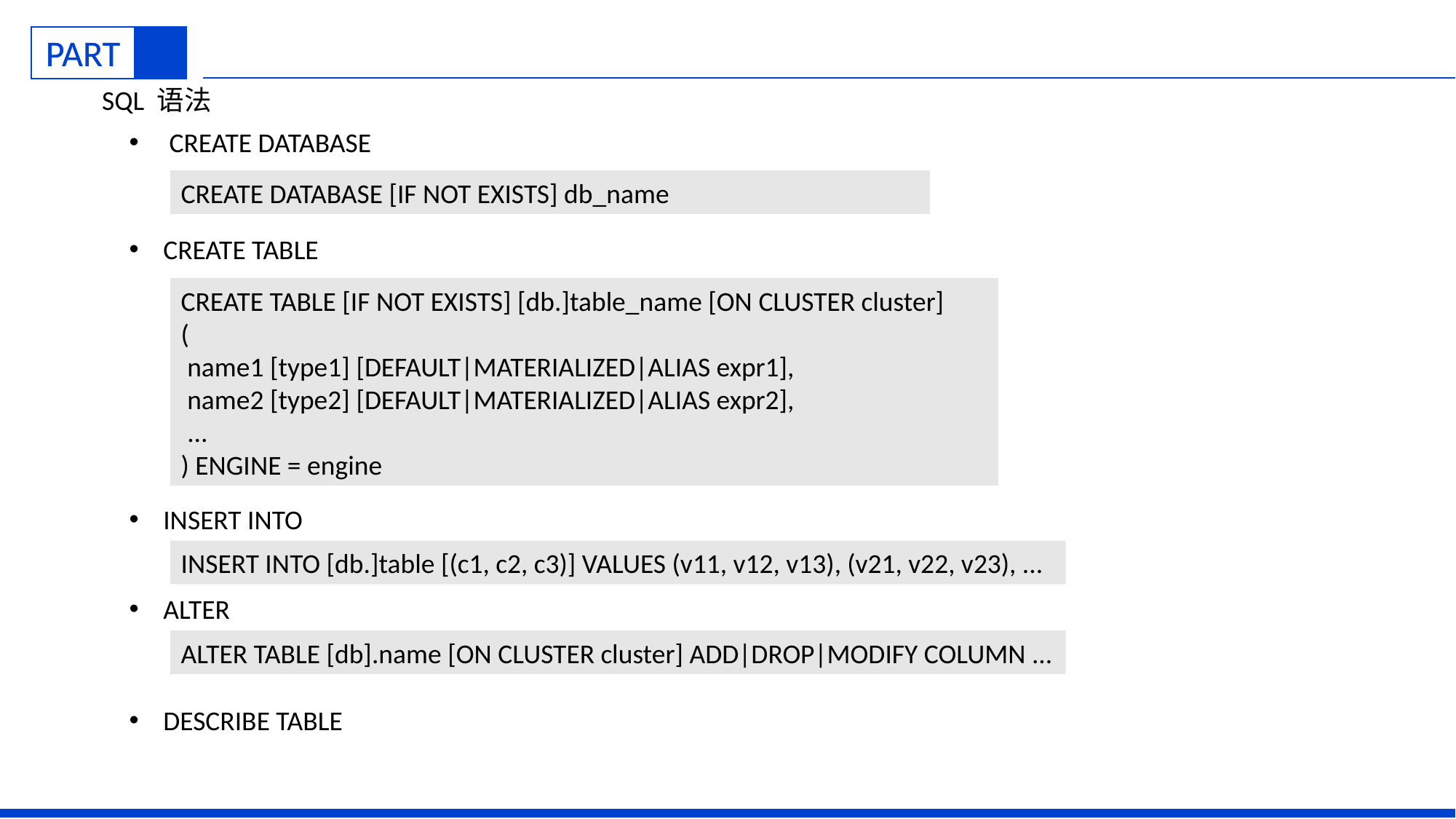

SQL 语法
 CREATE DATABASE
CREATE DATABASE [IF NOT EXISTS] db_name
CREATE TABLE
CREATE TABLE [IF NOT EXISTS] [db.]table_name [ON CLUSTER cluster]
(
 name1 [type1] [DEFAULT|MATERIALIZED|ALIAS expr1],
 name2 [type2] [DEFAULT|MATERIALIZED|ALIAS expr2],
 ...
) ENGINE = engine
INSERT INTO
INSERT INTO [db.]table [(c1, c2, c3)] VALUES (v11, v12, v13), (v21, v22, v23), ...
ALTER
ALTER TABLE [db].name [ON CLUSTER cluster] ADD|DROP|MODIFY COLUMN ...
DESCRIBE TABLE